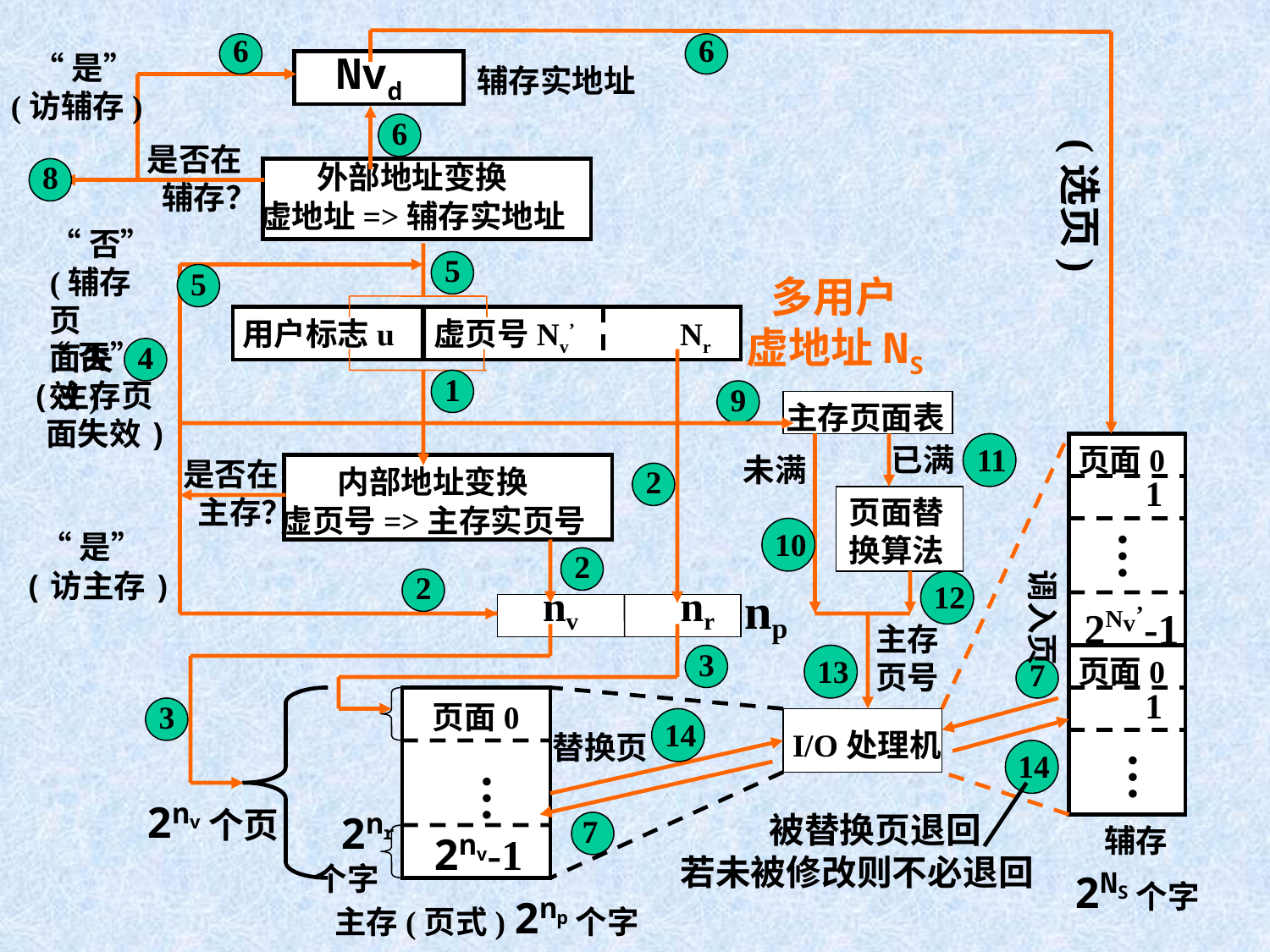

6
 6

Nvd
   “是”
(访辅存)

辅存实地址

 6

(选页)
是否在
 辅存？
 8
      外部地址变换
虚地址=>辅存实地址

  “否”
(辅存页
面失效)

 5

 5

  多用户
虚地址NS

用户标志u
虚页号Nv’
Nr
 “否”
(主存页
 面失效)
 4

 1

 9

主存页面表

已满

11

页面0
未满
是否在
 主存？
      内部地址变换
虚页号=>主存实页号
 2

1

页面替
换算法

  “是”
(访主存)

10

…
 2

调入页
 2

12
nv
nr
np

2Nv’-1

主存
页号

 3

13
 7

页面0

1
 3

页面0

14

I/O处理机

替换页

14
…
…

2nv个页

 2nr
个字
 7
          被替换页退回
若未被修改则不必退回

2nv-1
   辅存
2NS个字

主存(页式) 2np个字